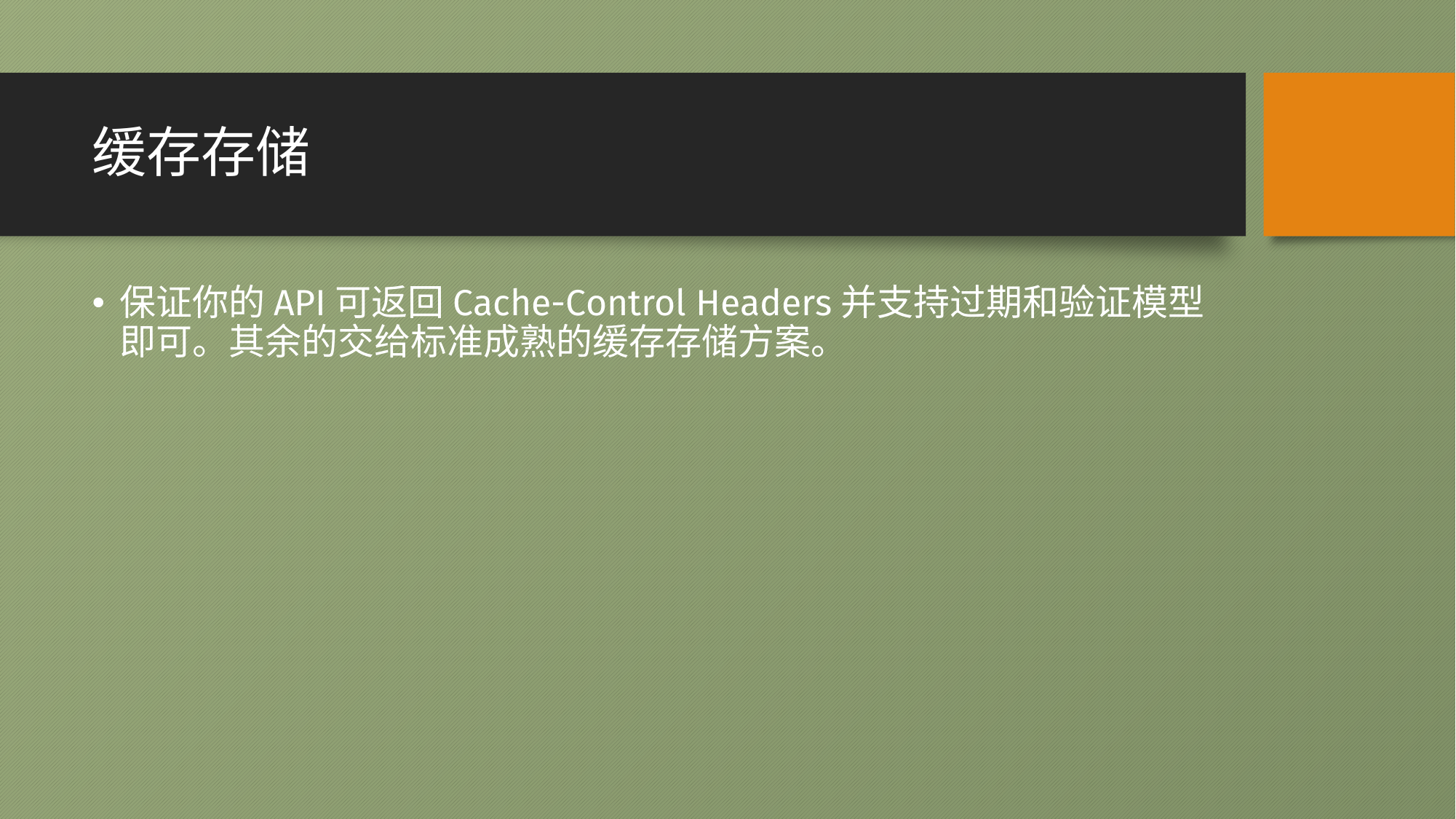

# 缓存存储
保证你的API可返回Cache-Control Headers并支持过期和验证模型即可。其余的交给标准成熟的缓存存储方案。